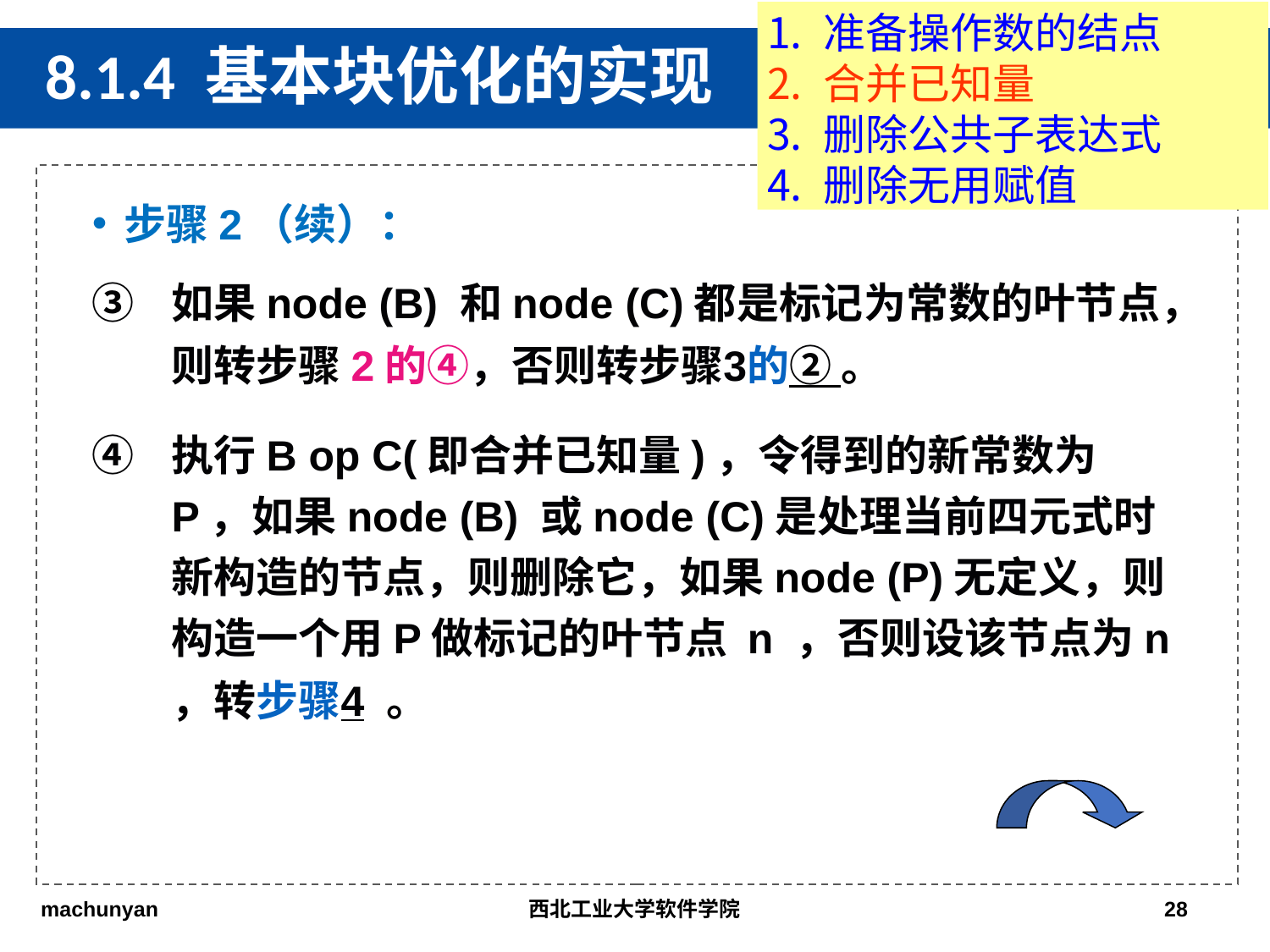

准备操作数的结点
合并已知量
删除公共子表达式
删除无用赋值
8.1.4 基本块优化的实现
步骤2（续）：
如果node (B) 和node (C)都是标记为常数的叶节点，则转步骤2的④，否则转步骤3的② 。
执行B op C(即合并已知量)，令得到的新常数为P，如果node (B) 或node (C)是处理当前四元式时新构造的节点，则删除它，如果node (P)无定义，则构造一个用P做标记的叶节点 n ，否则设该节点为n ，转步骤4 。